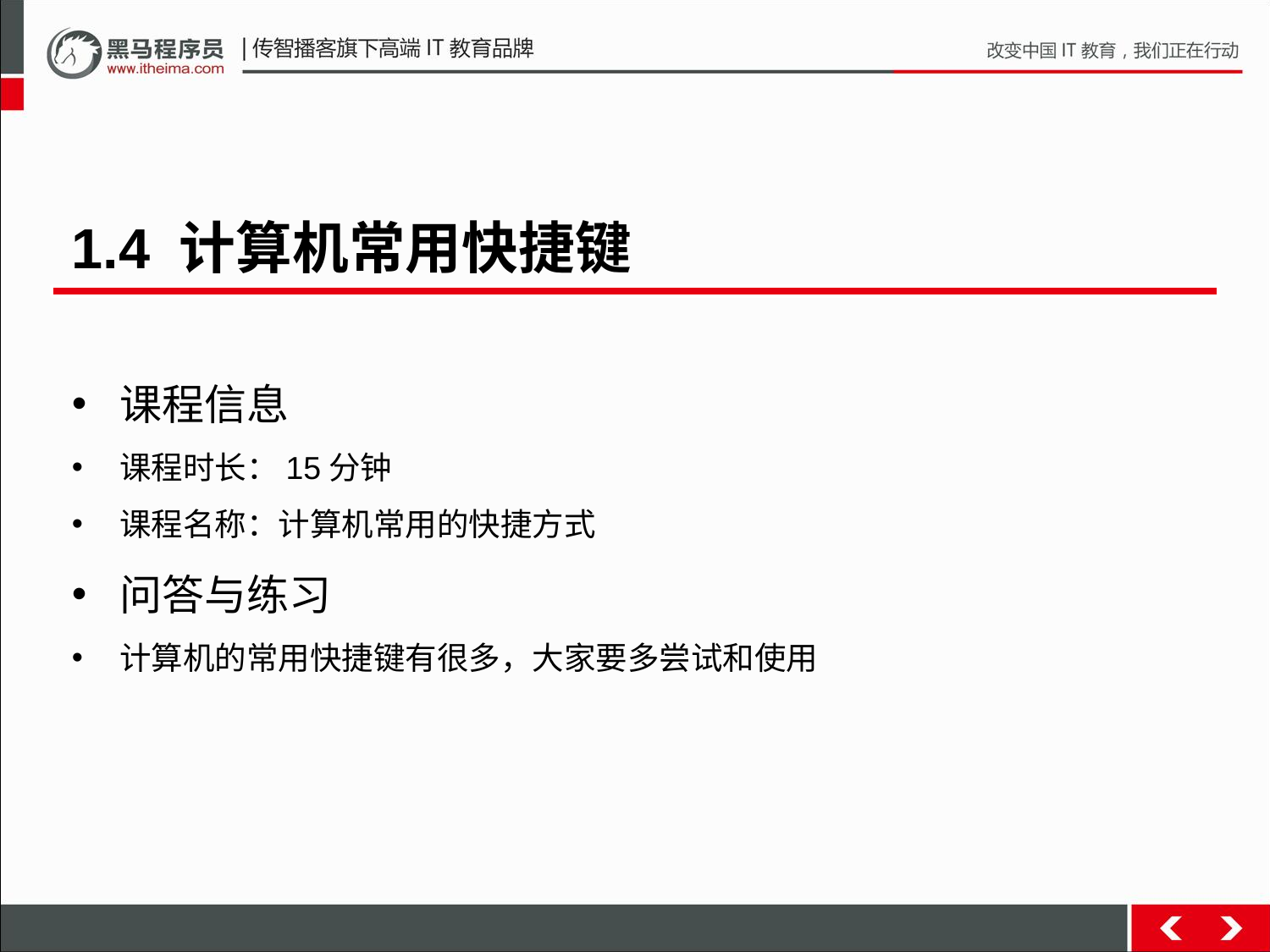

1.4 计算机常用快捷键
课程信息
课程时长：15分钟
课程名称：计算机常用的快捷方式
问答与练习
计算机的常用快捷键有很多，大家要多尝试和使用